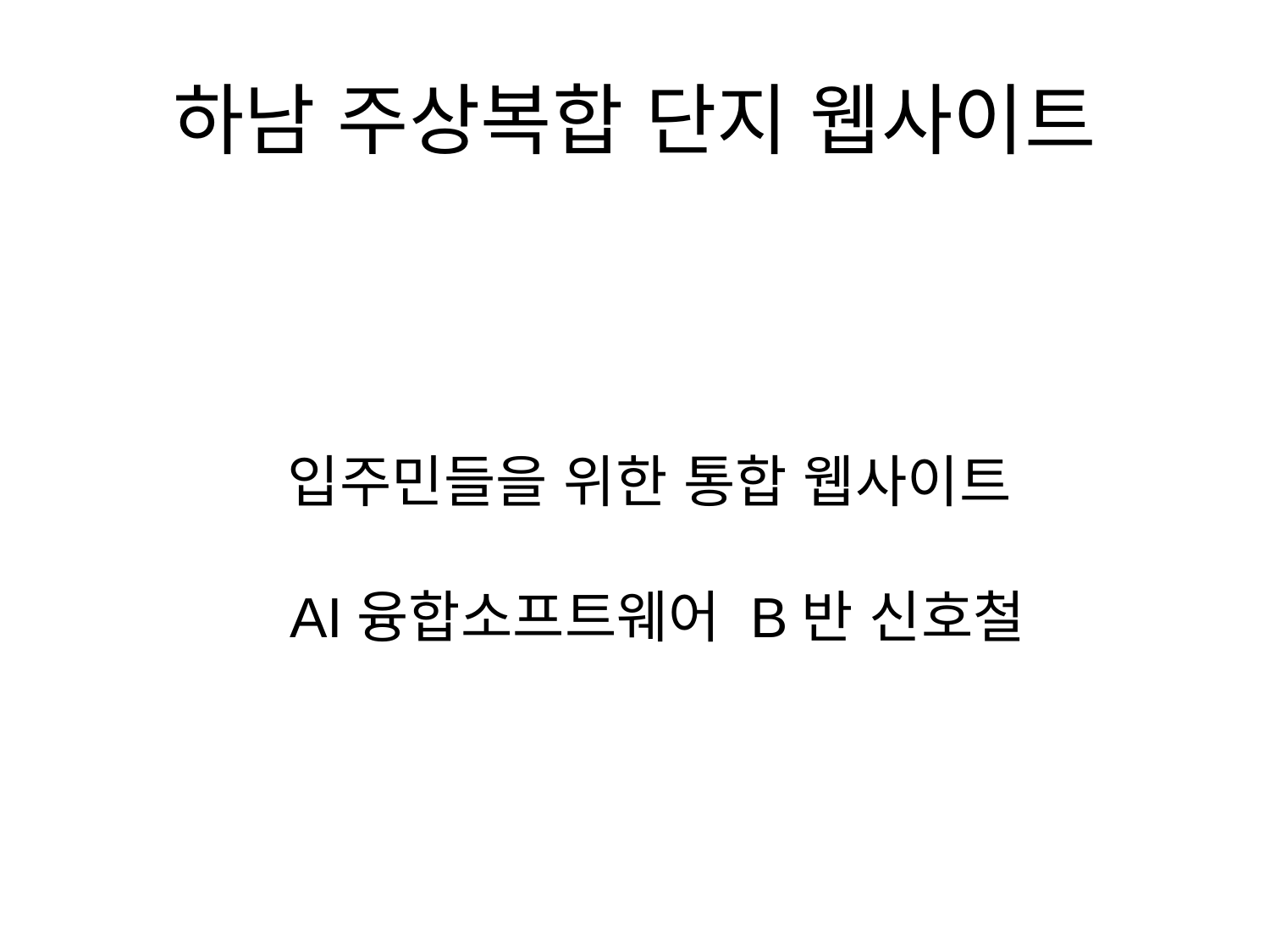

# 하남 주상복합 단지 웹사이트
입주민들을 위한 통합 웹사이트

 AI융합소프트웨어 B반 신호철